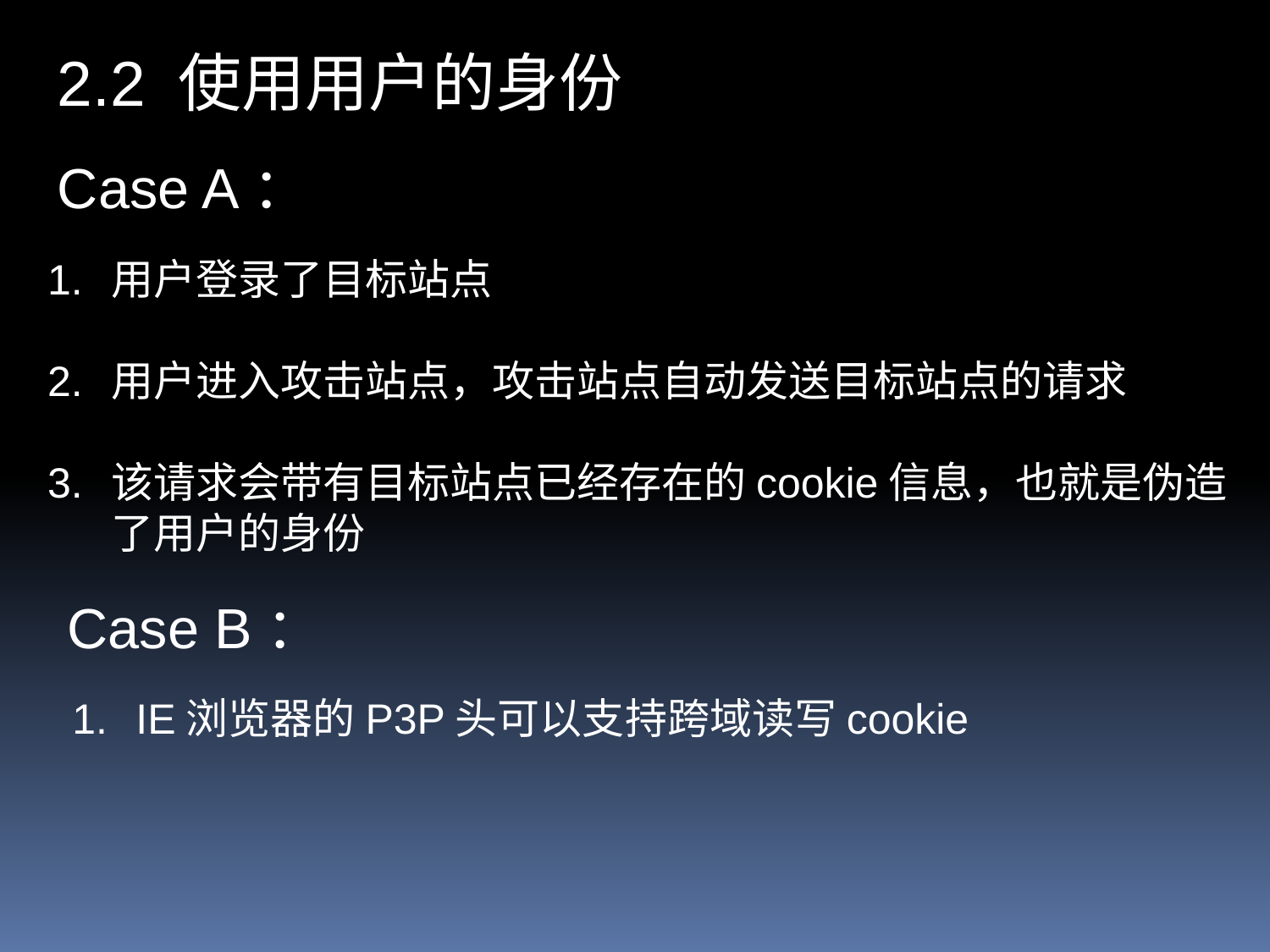

2.2 使用用户的身份
Case A：
用户登录了目标站点

用户进入攻击站点，攻击站点自动发送目标站点的请求

该请求会带有目标站点已经存在的cookie信息，也就是伪造了用户的身份

Case B：
IE浏览器的P3P头可以支持跨域读写cookie